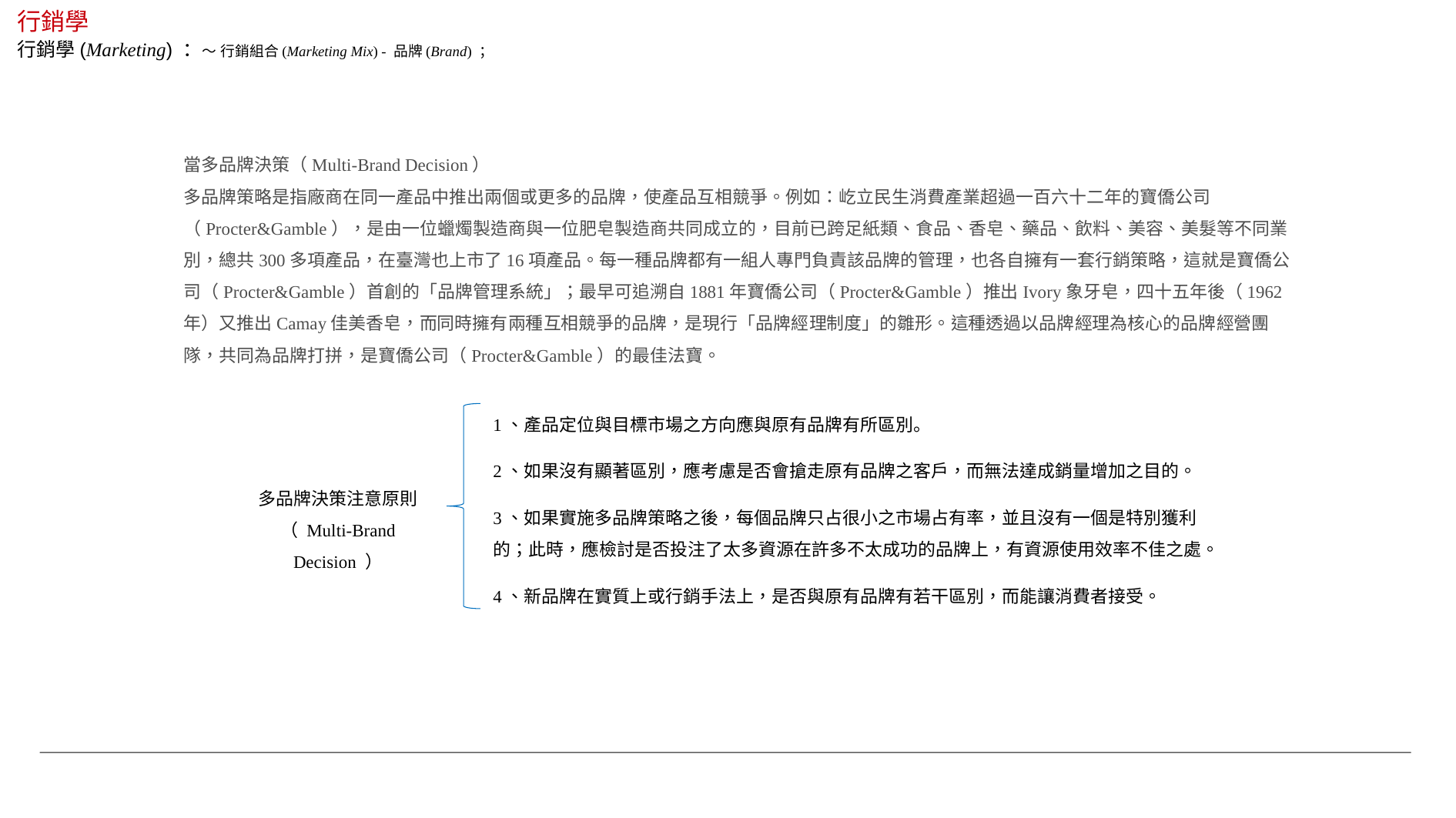

行銷學
行銷學(Marketing) ：～ 行銷組合(Marketing Mix) - 品牌(Brand) ；
當多品牌決策（Multi-Brand Decision）
多品牌策略是指廠商在同一產品中推出兩個或更多的品牌，使產品互相競爭。例如：屹立民生消費產業超過一百六十二年的寶僑公司（Procter&Gamble），是由一位蠟燭製造商與一位肥皂製造商共同成立的，目前已跨足紙類、食品、香皂、藥品、飲料、美容、美髮等不同業別，總共300多項產品，在臺灣也上市了16項產品。每一種品牌都有一組人專門負責該品牌的管理，也各自擁有一套行銷策略，這就是寶僑公司（Procter&Gamble）首創的「品牌管理系統」；最早可追溯自1881年寶僑公司（Procter&Gamble）推出Ivory象牙皂，四十五年後（1962年）又推出Camay佳美香皂，而同時擁有兩種互相競爭的品牌，是現行「品牌經理制度」的雛形。這種透過以品牌經理為核心的品牌經營團隊，共同為品牌打拼，是寶僑公司（Procter&Gamble）的最佳法寶。
1、產品定位與目標市場之方向應與原有品牌有所區別。

2、如果沒有顯著區別，應考慮是否會搶走原有品牌之客戶，而無法達成銷量增加之目的。
多品牌決策注意原則
（ Multi-Brand Decision ）
3、如果實施多品牌策略之後，每個品牌只占很小之市場占有率，並且沒有一個是特別獲利的；此時，應檢討是否投注了太多資源在許多不太成功的品牌上，有資源使用效率不佳之處。
4、新品牌在實質上或行銷手法上，是否與原有品牌有若干區別，而能讓消費者接受。